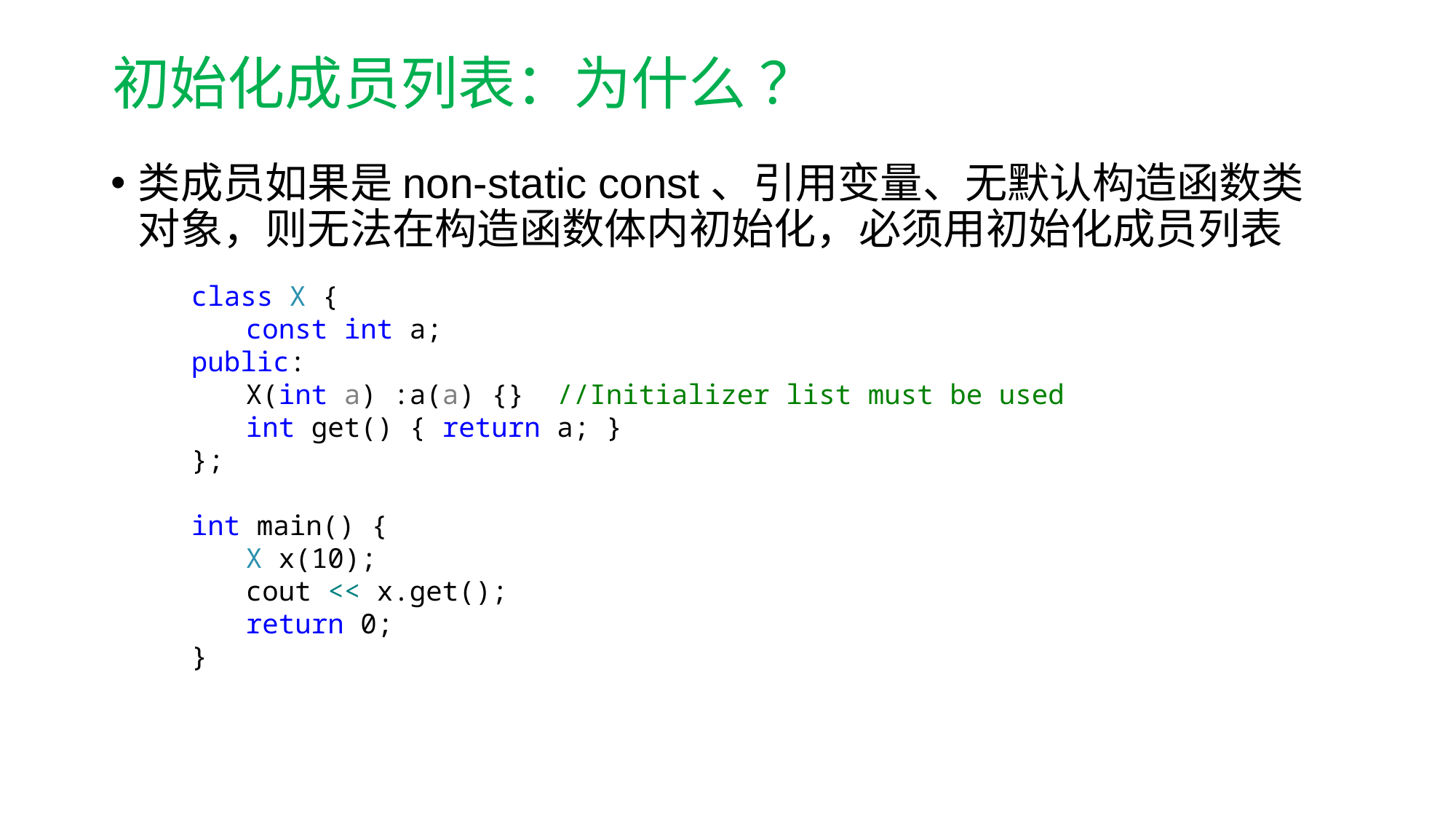

# 初始化成员列表：为什么 ？
类成员如果是non-static const、引用变量、无默认构造函数类对象，则无法在构造函数体内初始化，必须用初始化成员列表

class X {
const int a;
public:
X(int a) :a(a) {}  //Initializer list must be used
int get() { return a; }
};

int main() {
X x(10);
cout << x.get();
return 0;
}